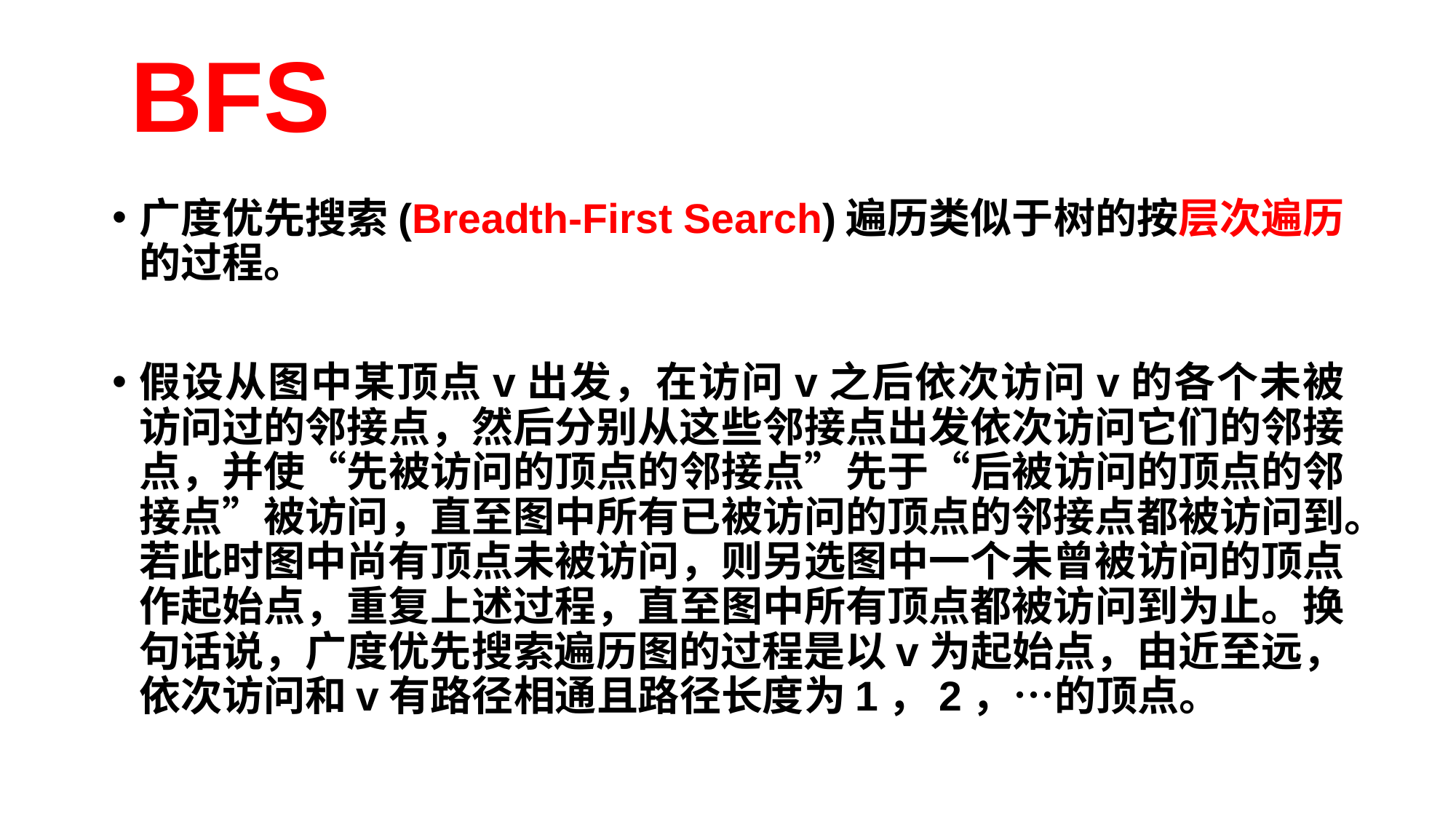

BFS
广度优先搜索(Breadth-First Search)遍历类似于树的按层次遍历的过程。

假设从图中某顶点v出发，在访问v之后依次访问v的各个未被访问过的邻接点，然后分别从这些邻接点出发依次访问它们的邻接点，并使“先被访问的顶点的邻接点”先于“后被访问的顶点的邻接点”被访问，直至图中所有已被访问的顶点的邻接点都被访问到。若此时图中尚有顶点未被访问，则另选图中一个未曾被访问的顶点作起始点，重复上述过程，直至图中所有顶点都被访问到为止。换句话说，广度优先搜索遍历图的过程是以v为起始点，由近至远，依次访问和v有路径相通且路径长度为1，2，…的顶点。